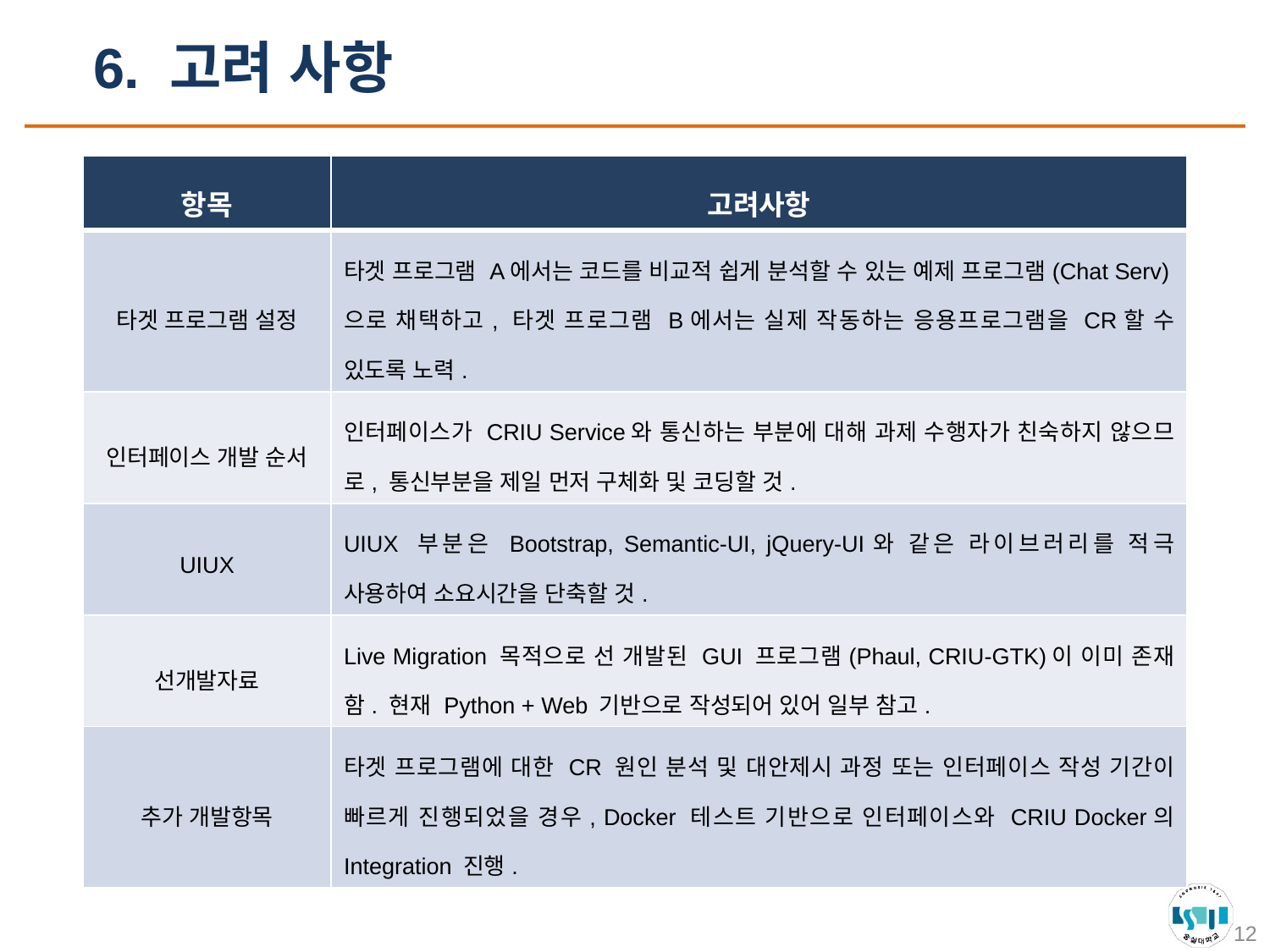

6. 고려 사항
| 항목 | 고려사항 |
| --- | --- |
| 타겟 프로그램 설정 | 타겟 프로그램 A에서는 코드를 비교적 쉽게 분석할 수 있는 예제 프로그램(Chat Serv)으로 채택하고, 타겟 프로그램 B에서는 실제 작동하는 응용프로그램을 CR할 수 있도록 노력. |
| 인터페이스 개발 순서 | 인터페이스가 CRIU Service와 통신하는 부분에 대해 과제 수행자가 친숙하지 않으므로, 통신부분을 제일 먼저 구체화 및 코딩할 것. |
| UIUX | UIUX 부분은 Bootstrap, Semantic-UI, jQuery-UI와 같은 라이브러리를 적극 사용하여 소요시간을 단축할 것. |
| 선개발자료 | Live Migration 목적으로 선 개발된 GUI 프로그램(Phaul, CRIU-GTK)이 이미 존재함. 현재 Python + Web 기반으로 작성되어 있어 일부 참고. |
| 추가 개발항목 | 타겟 프로그램에 대한 CR 원인 분석 및 대안제시 과정 또는 인터페이스 작성 기간이 빠르게 진행되었을 경우, Docker 테스트 기반으로 인터페이스와 CRIU Docker의 Integration 진행. |
12